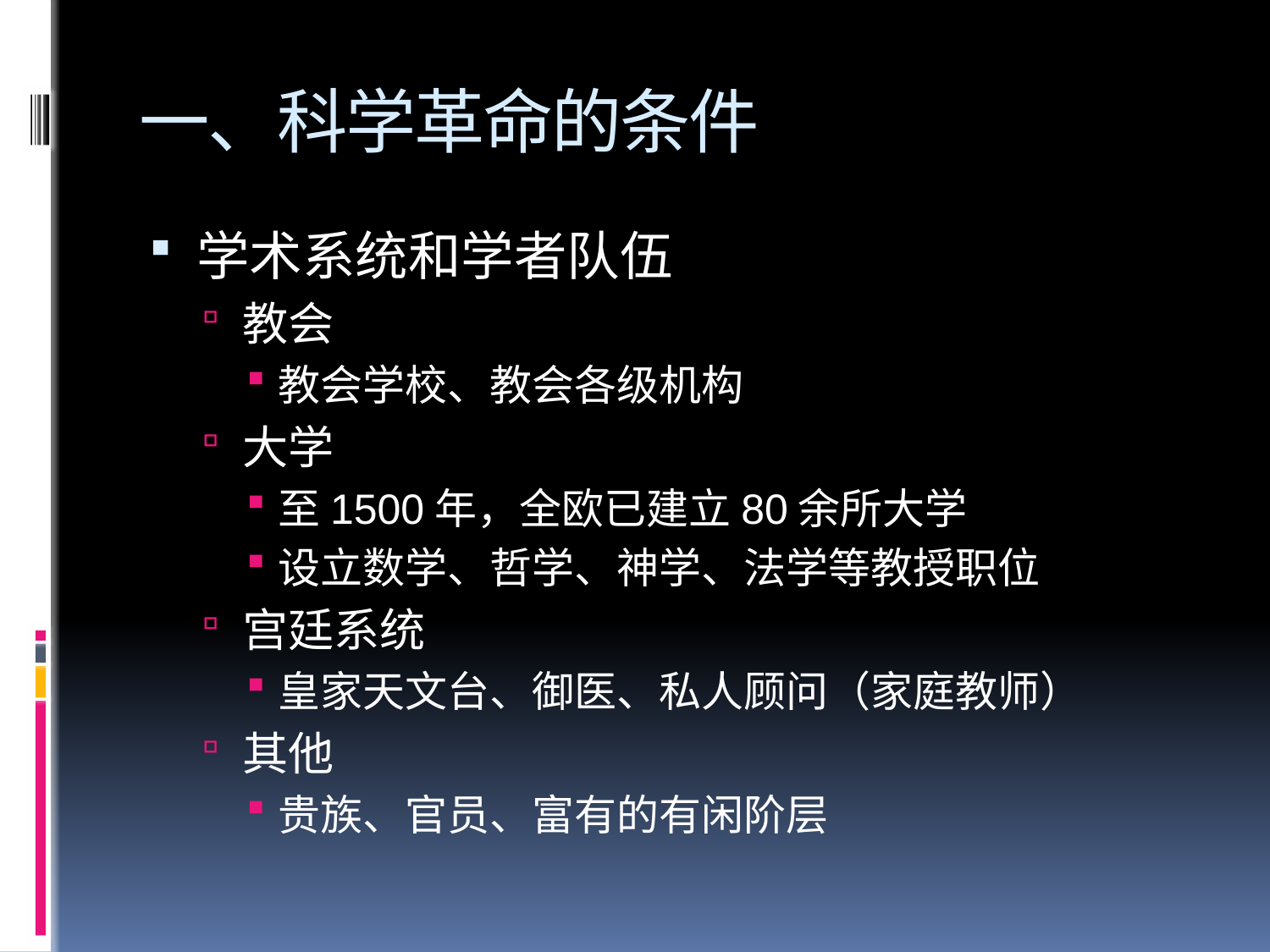

# 一、科学革命的条件
学术系统和学者队伍
教会
教会学校、教会各级机构
大学
至1500年，全欧已建立80余所大学
设立数学、哲学、神学、法学等教授职位
宫廷系统
皇家天文台、御医、私人顾问（家庭教师）
其他
贵族、官员、富有的有闲阶层